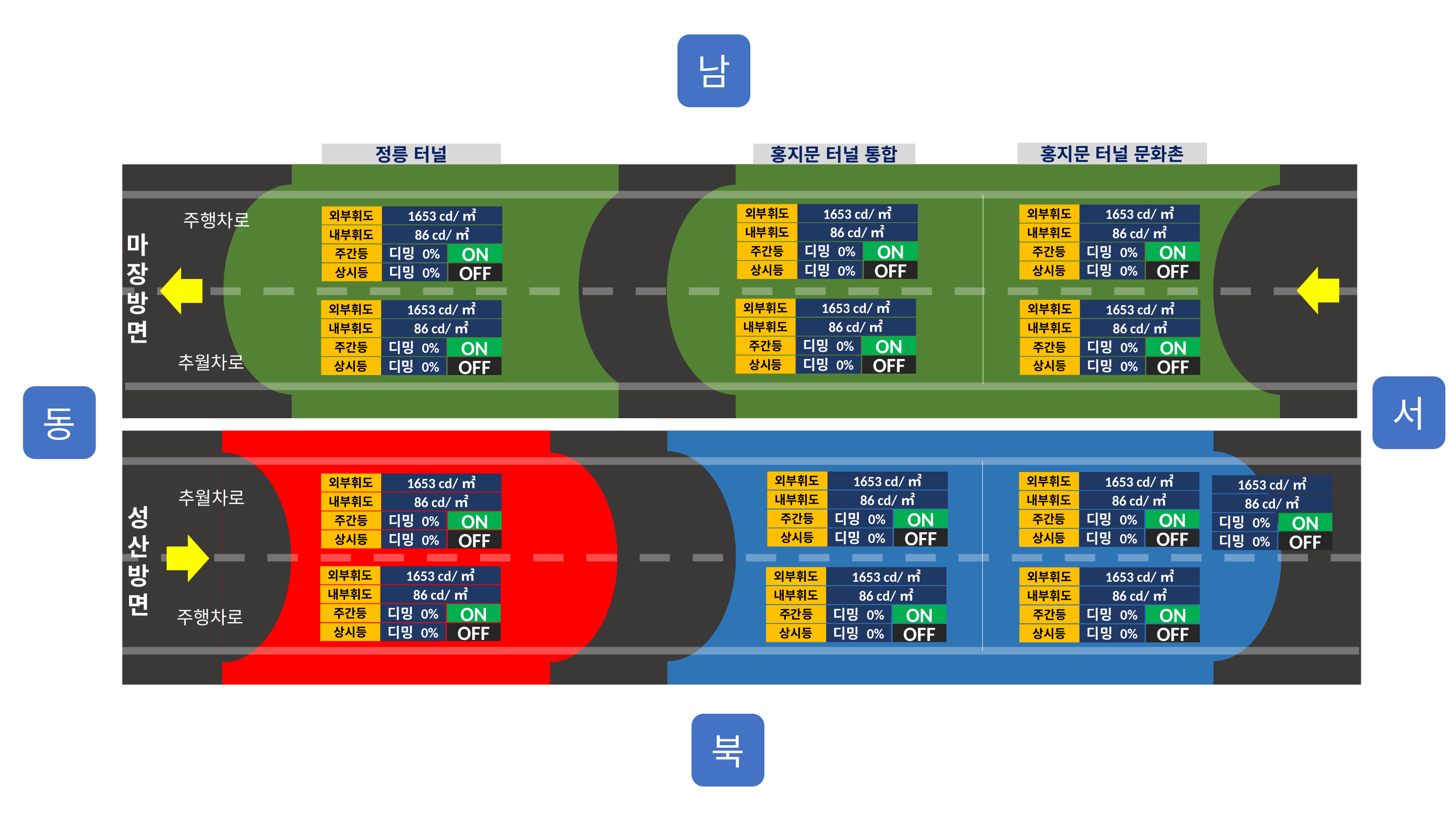

남
홍지문 터널 문화촌
정릉 터널
홍지문 터널 통합

1653 cd/㎡
외부휘도
1653 cd/㎡
외부휘도
주행차로
1653 cd/㎡
외부휘도
86 cd/㎡
내부휘도
주간등
디밍 0%
ON
상시등
디밍 0%
OFF
마
장
방
면
86 cd/㎡
내부휘도
86 cd/㎡
내부휘도
주간등
디밍 0%
ON
주간등
디밍 0%
ON

상시등
디밍 0%
OFF
상시등
디밍 0%
OFF

1653 cd/㎡
외부휘도
1653 cd/㎡
외부휘도
1653 cd/㎡
외부휘도
86 cd/㎡
내부휘도
주간등
디밍 0%
ON
상시등
디밍 0%
OFF
86 cd/㎡
내부휘도
86 cd/㎡
내부휘도
주간등
디밍 0%
ON
주간등
디밍 0%
ON
추월차로
상시등
디밍 0%
OFF
상시등
디밍 0%
OFF
서
동

1653 cd/㎡
외부휘도
86 cd/㎡
내부휘도
주간등
디밍 0%
ON
상시등
디밍 0%
OFF
1653 cd/㎡
외부휘도
86 cd/㎡
내부휘도
주간등
ON
디밍 0%
상시등
디밍 0%
OFF
1653 cd/㎡
외부휘도
86 cd/㎡
내부휘도
주간등
디밍 0%
ON
상시등
디밍 0%
OFF
1653 cd/㎡
추월차로
86 cd/㎡
디밍 0%
ON
성
산
방
면

디밍 0%
OFF

1653 cd/㎡
외부휘도
86 cd/㎡
내부휘도
주간등
디밍 0%
ON
상시등
디밍 0%
OFF
1653 cd/㎡
외부휘도
86 cd/㎡
내부휘도
주간등
디밍 0%
ON
상시등
디밍 0%
OFF
1653 cd/㎡
외부휘도
86 cd/㎡
내부휘도
주간등
디밍 0%
ON
상시등
디밍 0%
OFF
주행차로
북